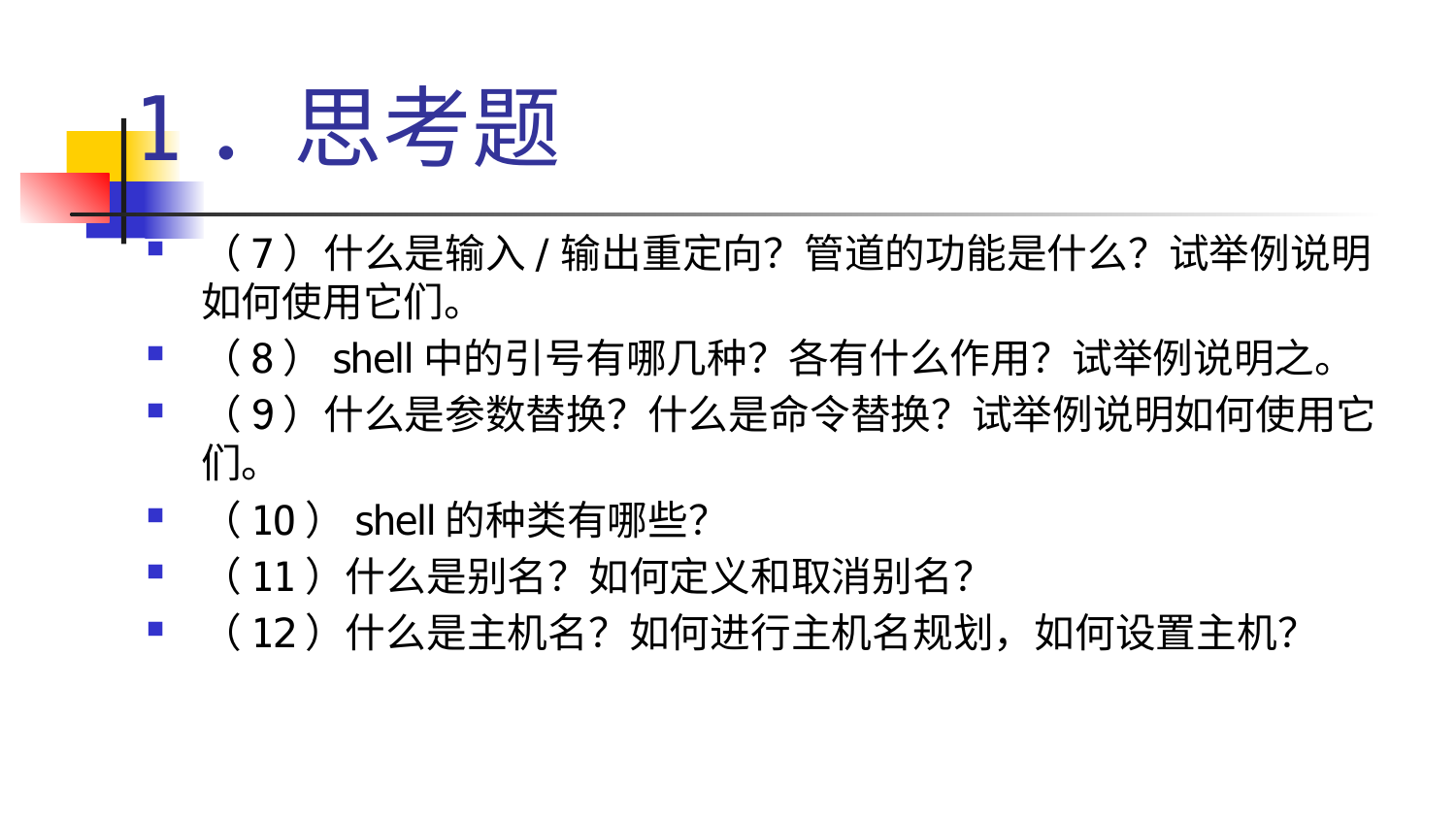

# 1．思考题
（7）什么是输入/输出重定向？管道的功能是什么？试举例说明如何使用它们。
（8）shell中的引号有哪几种？各有什么作用？试举例说明之。
（9）什么是参数替换？什么是命令替换？试举例说明如何使用它们。
（10）shell的种类有哪些？
（11）什么是别名？如何定义和取消别名？
（12）什么是主机名？如何进行主机名规划，如何设置主机？